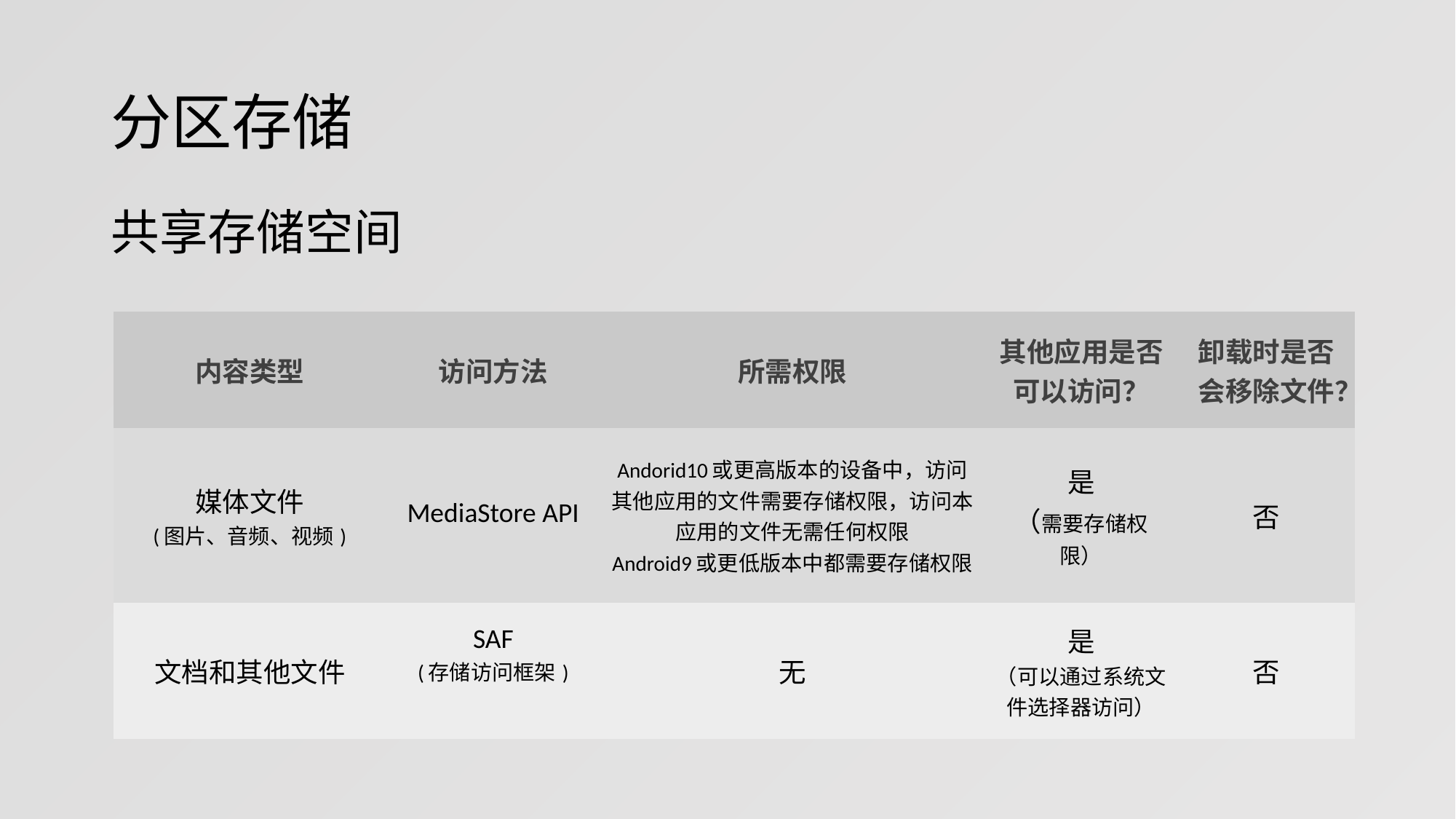

# 分区存储
共享存储空间

| 内容类型 | 访问方法 | 所需权限 | 其他应用是否可以访问？ | 卸载时是否会移除文件？ |
| --- | --- | --- | --- | --- |
| 媒体文件 (图片、音频、视频) | MediaStore API | Andorid10或更高版本的设备中，访问其他应用的文件需要存储权限，访问本应用的文件无需任何权限 Android9或更低版本中都需要存储权限 | 是 （需要存储权限） | 否 |
| 文档和其他文件 | SAF (存储访问框架) | 无 | 是 （可以通过系统文件选择器访问） | 否 |